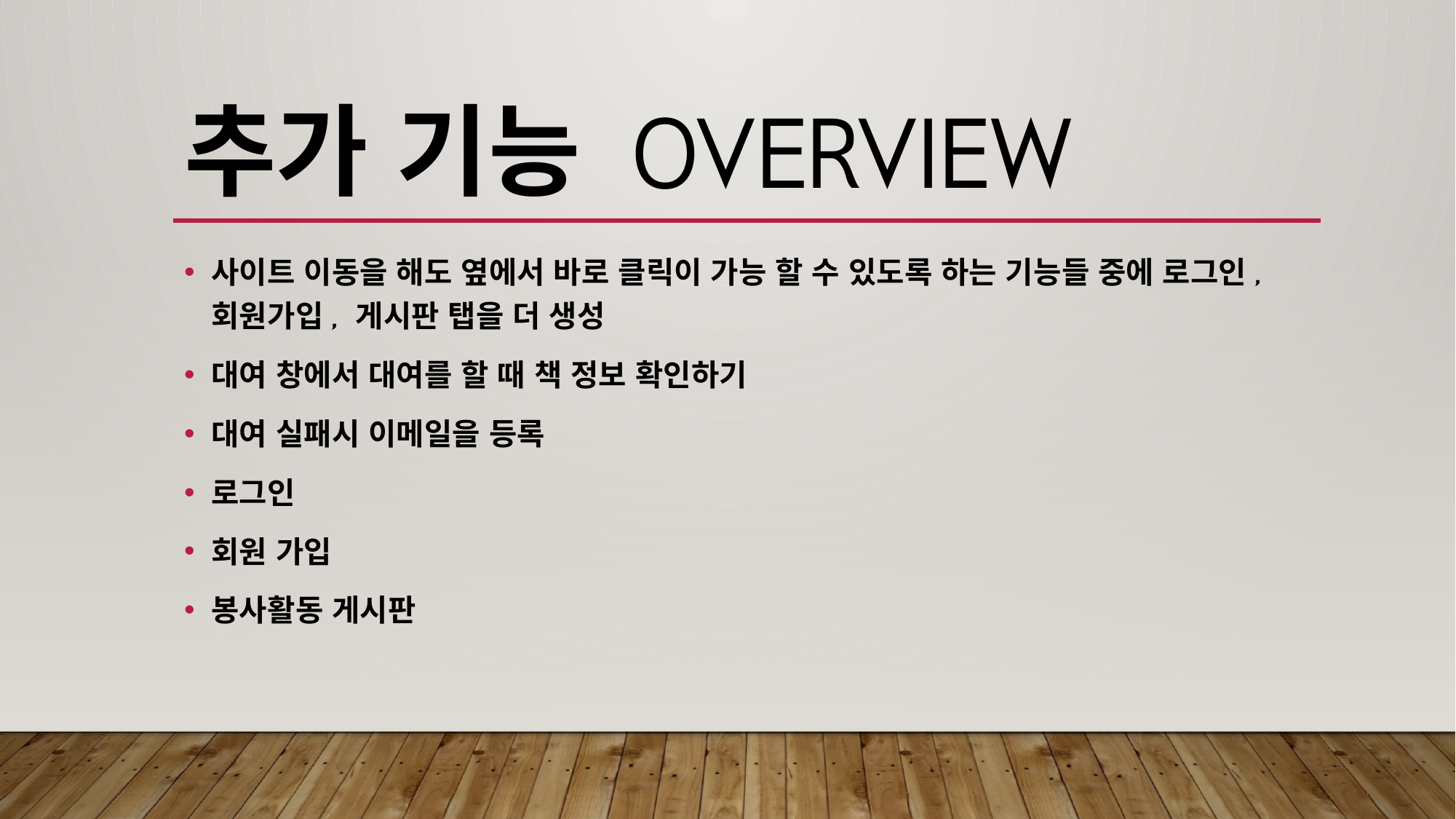

# 추가 기능 Overview
사이트 이동을 해도 옆에서 바로 클릭이 가능 할 수 있도록 하는 기능들 중에 로그인, 회원가입, 게시판 탭을 더 생성
대여 창에서 대여를 할 때 책 정보 확인하기
대여 실패시 이메일을 등록
로그인
회원 가입
봉사활동 게시판